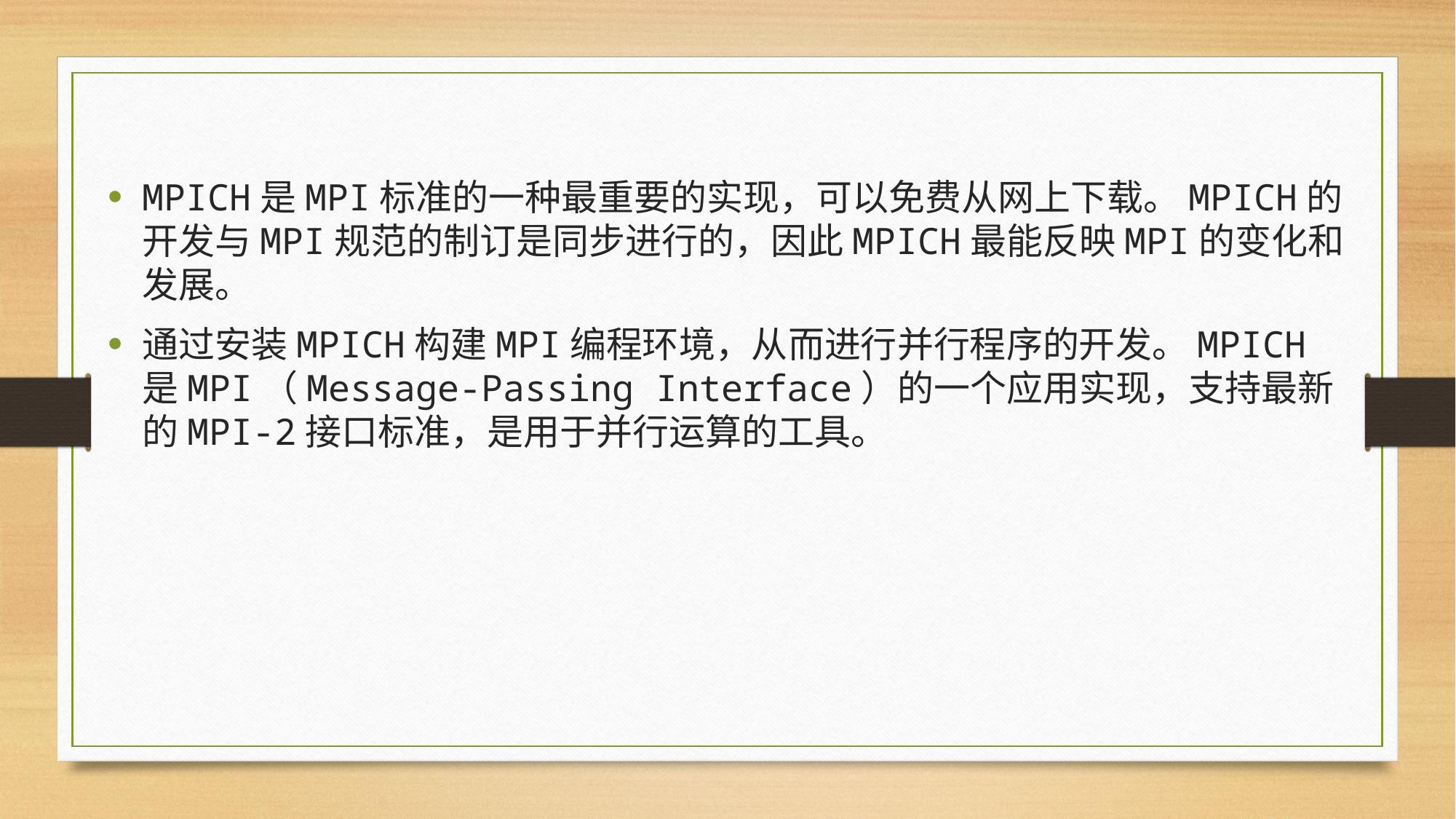

#
MPICH是MPI标准的一种最重要的实现，可以免费从网上下载。MPICH的开发与MPI规范的制订是同步进行的，因此MPICH最能反映MPI的变化和发展。
通过安装MPICH构建MPI编程环境，从而进行并行程序的开发。MPICH是MPI（Message-Passing Interface）的一个应用实现，支持最新的MPI-2接口标准，是用于并行运算的工具。